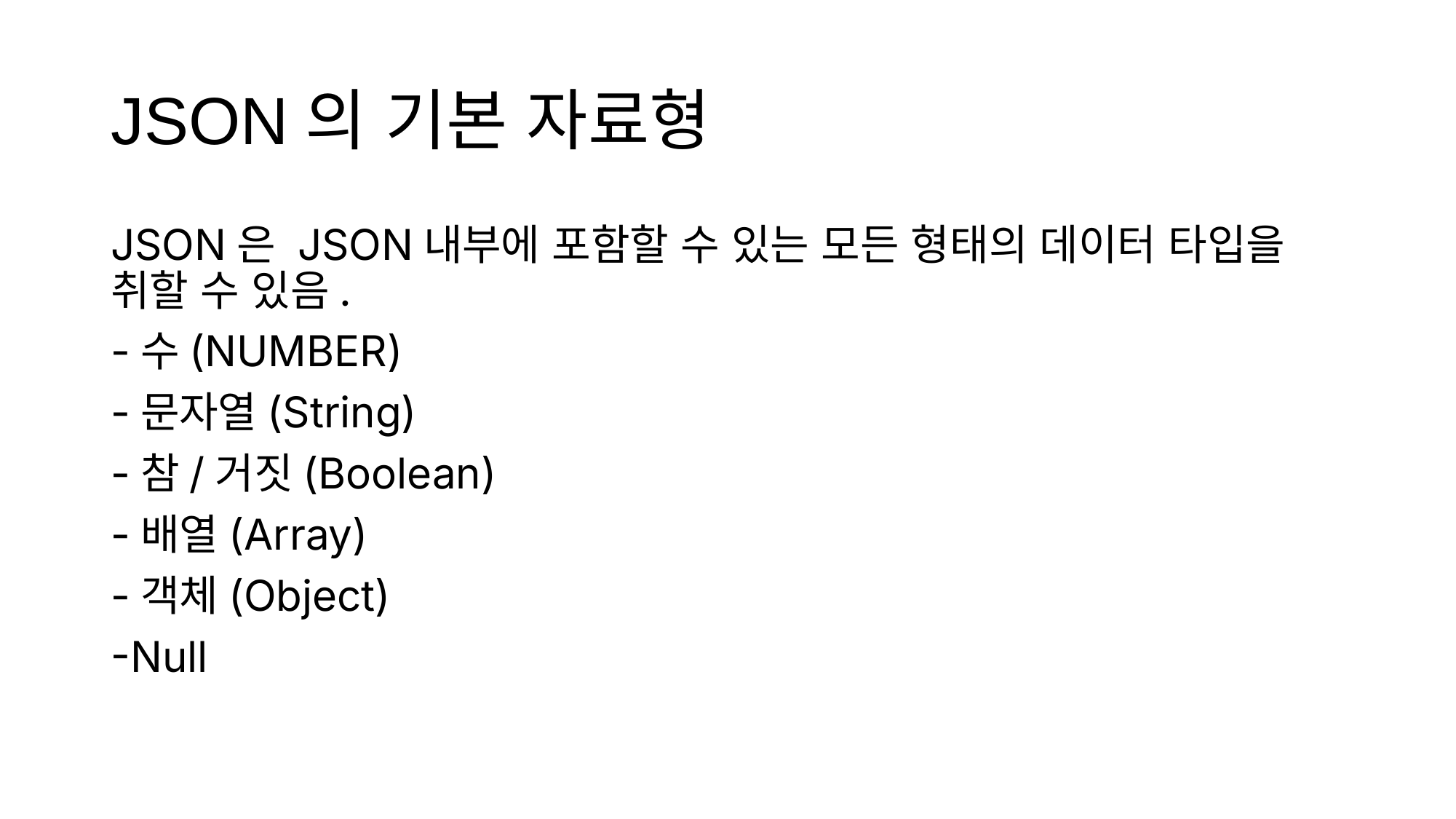

# JSON의 기본 자료형
JSON은 JSON내부에 포함할 수 있는 모든 형태의 데이터 타입을 취할 수 있음.
-수(NUMBER)
-문자열(String)
-참/거짓(Boolean)
-배열(Array)
-객체(Object)
-Null